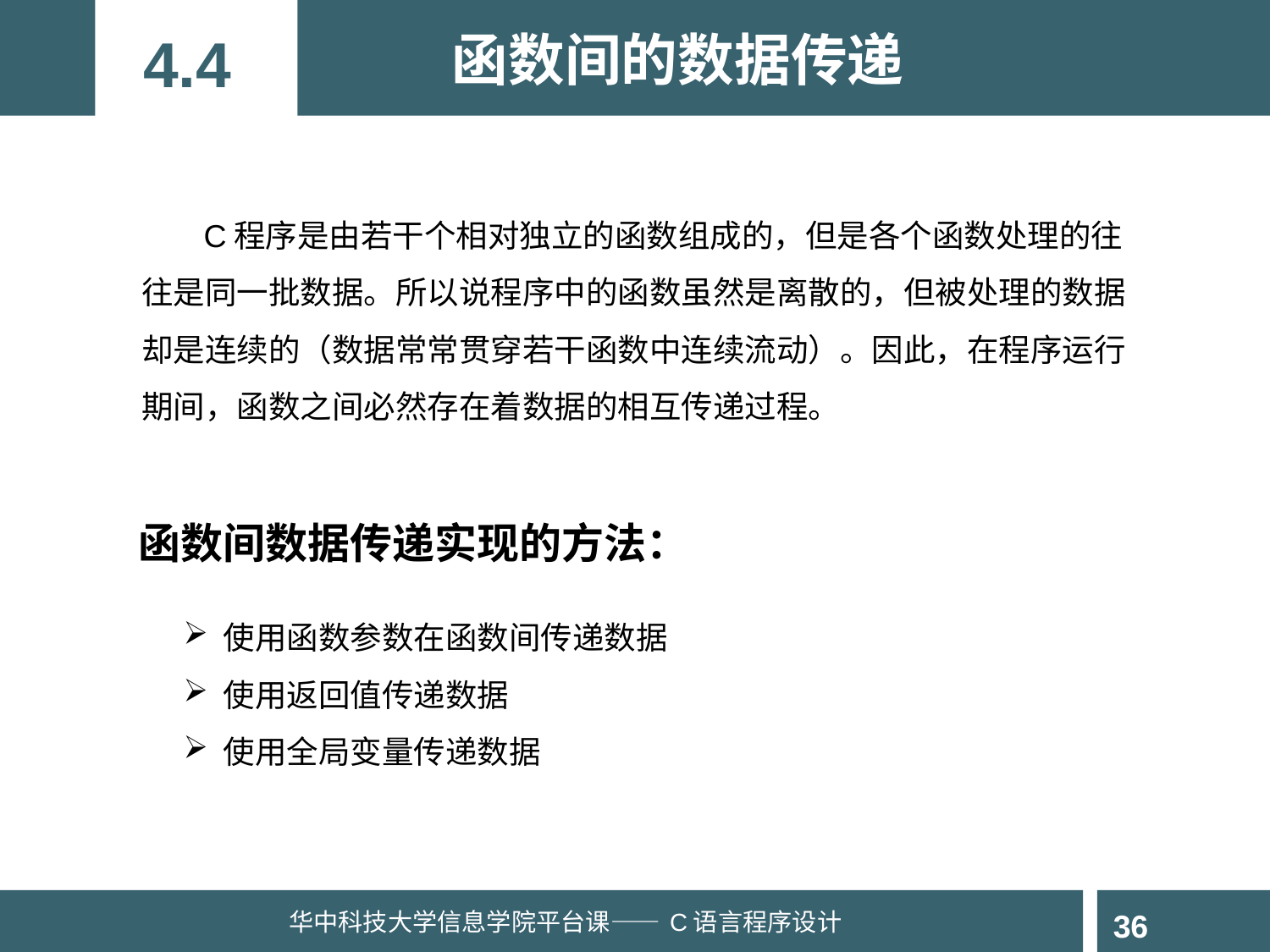

函数间的数据传递
4.4
       C程序是由若干个相对独立的函数组成的，但是各个函数处理的往往是同一批数据。所以说程序中的函数虽然是离散的，但被处理的数据却是连续的（数据常常贯穿若干函数中连续流动）。因此，在程序运行期间，函数之间必然存在着数据的相互传递过程。
函数间数据传递实现的方法：
使用函数参数在函数间传递数据
使用返回值传递数据
使用全局变量传递数据